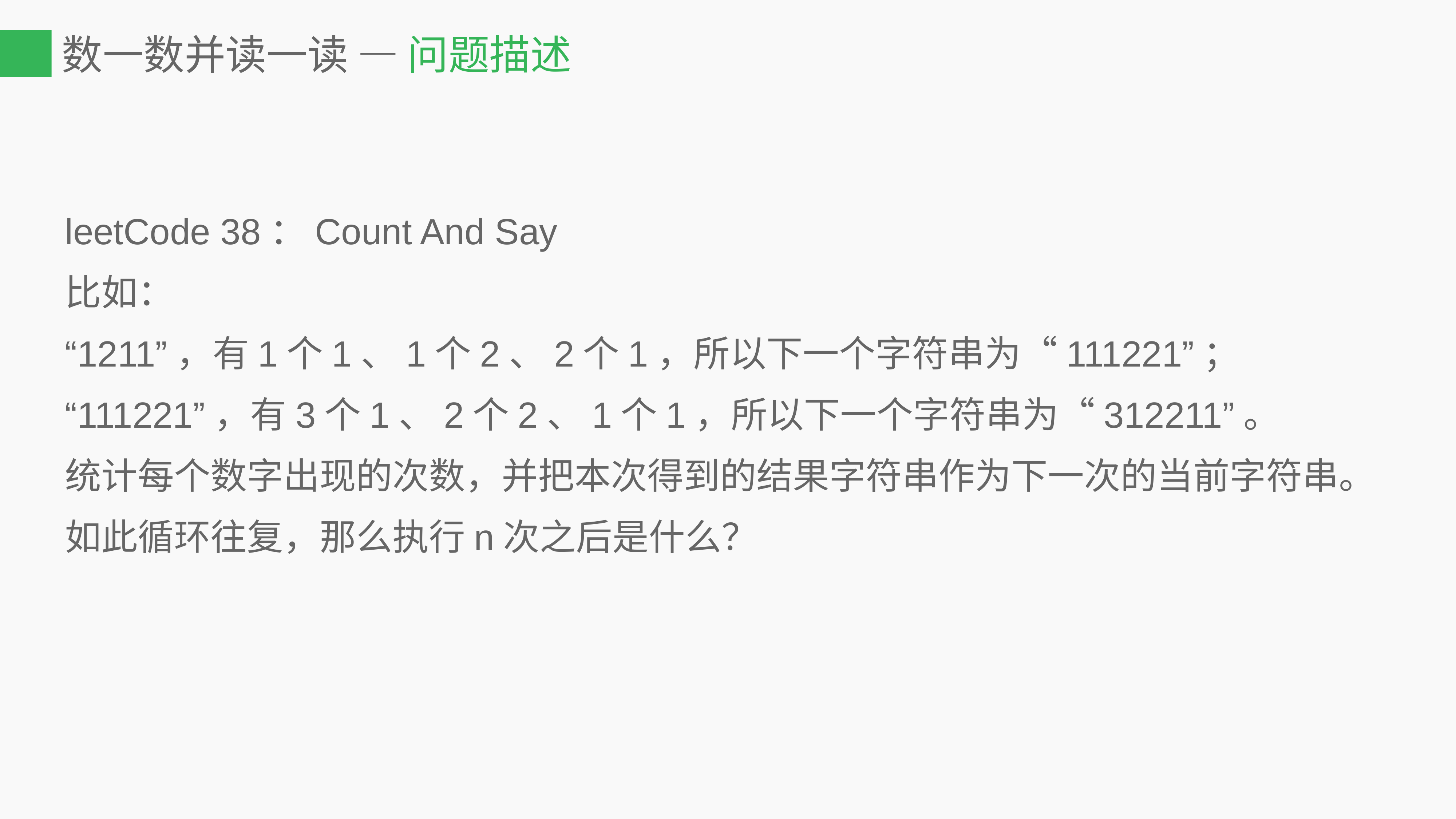

# 数一数并读一读 — 问题描述
leetCode 38：Count And Say
比如：
“1211”，有1个1、1个2、2个1，所以下一个字符串为“111221”；
“111221”，有3个1、2个2、1个1，所以下一个字符串为“312211”。
统计每个数字出现的次数，并把本次得到的结果字符串作为下一次的当前字符串。
如此循环往复，那么执行n次之后是什么？